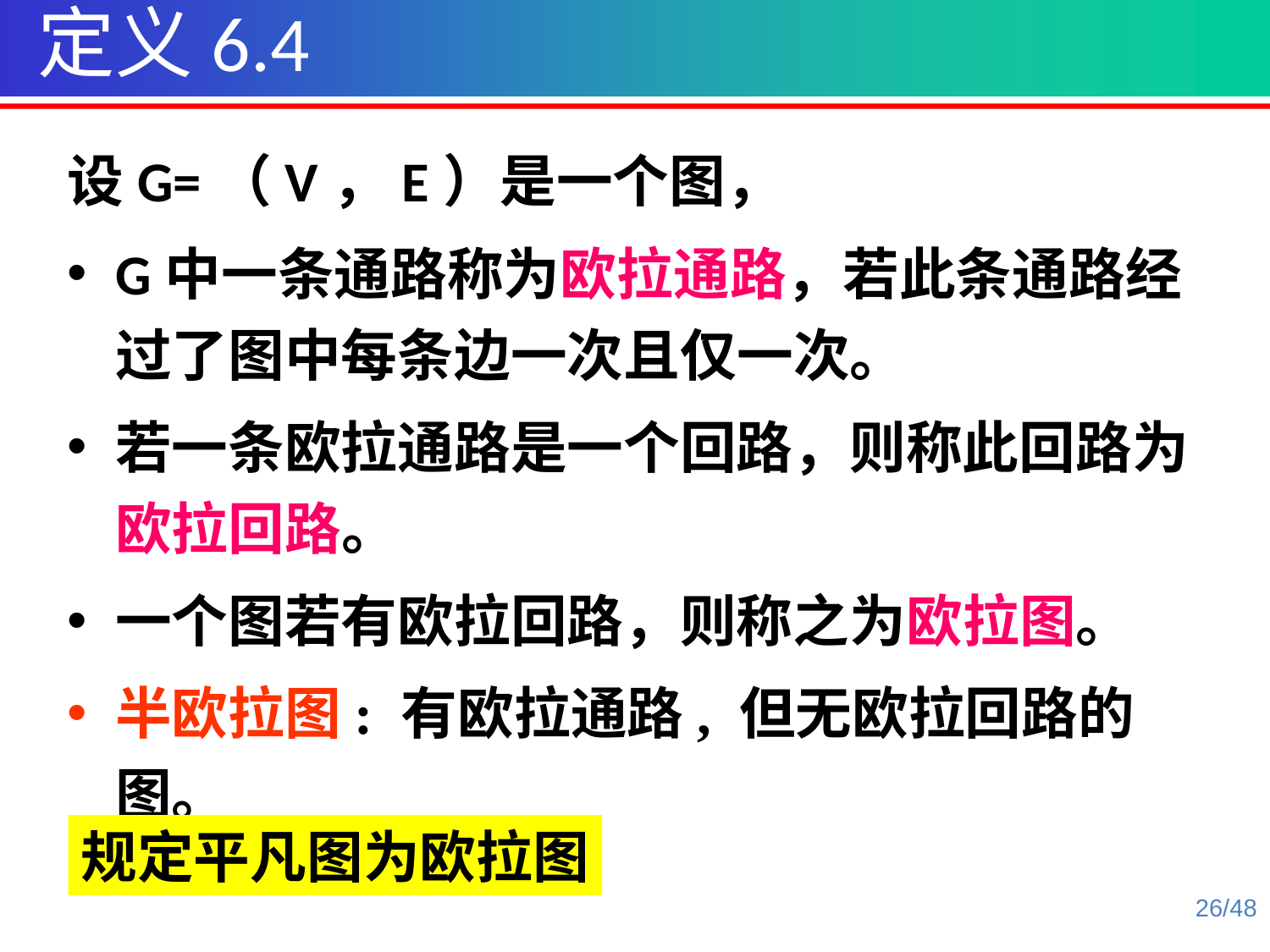

定义6.4
设G=（V，E）是一个图，
G中一条通路称为欧拉通路，若此条通路经过了图中每条边一次且仅一次。
若一条欧拉通路是一个回路，则称此回路为欧拉回路。
一个图若有欧拉回路，则称之为欧拉图。
半欧拉图: 有欧拉通路, 但无欧拉回路的图。
规定平凡图为欧拉图
26/48